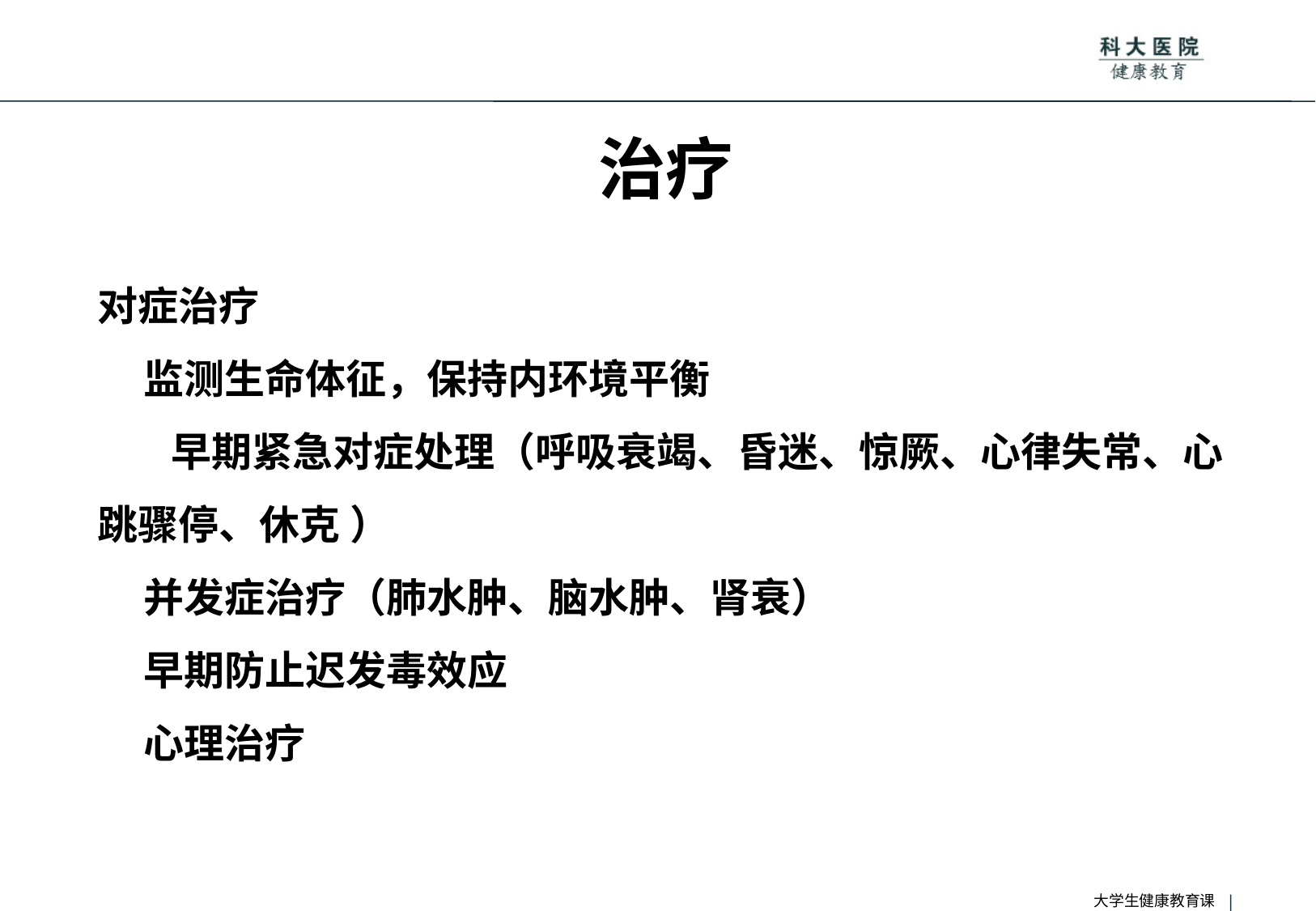

# 治疗
对症治疗
    监测生命体征，保持内环境平衡
       早期紧急对症处理（呼吸衰竭、昏迷、惊厥、心律失常、心跳骤停、休克 ）
    并发症治疗（肺水肿、脑水肿、肾衰）
    早期防止迟发毒效应
    心理治疗

大学生健康教育课
40